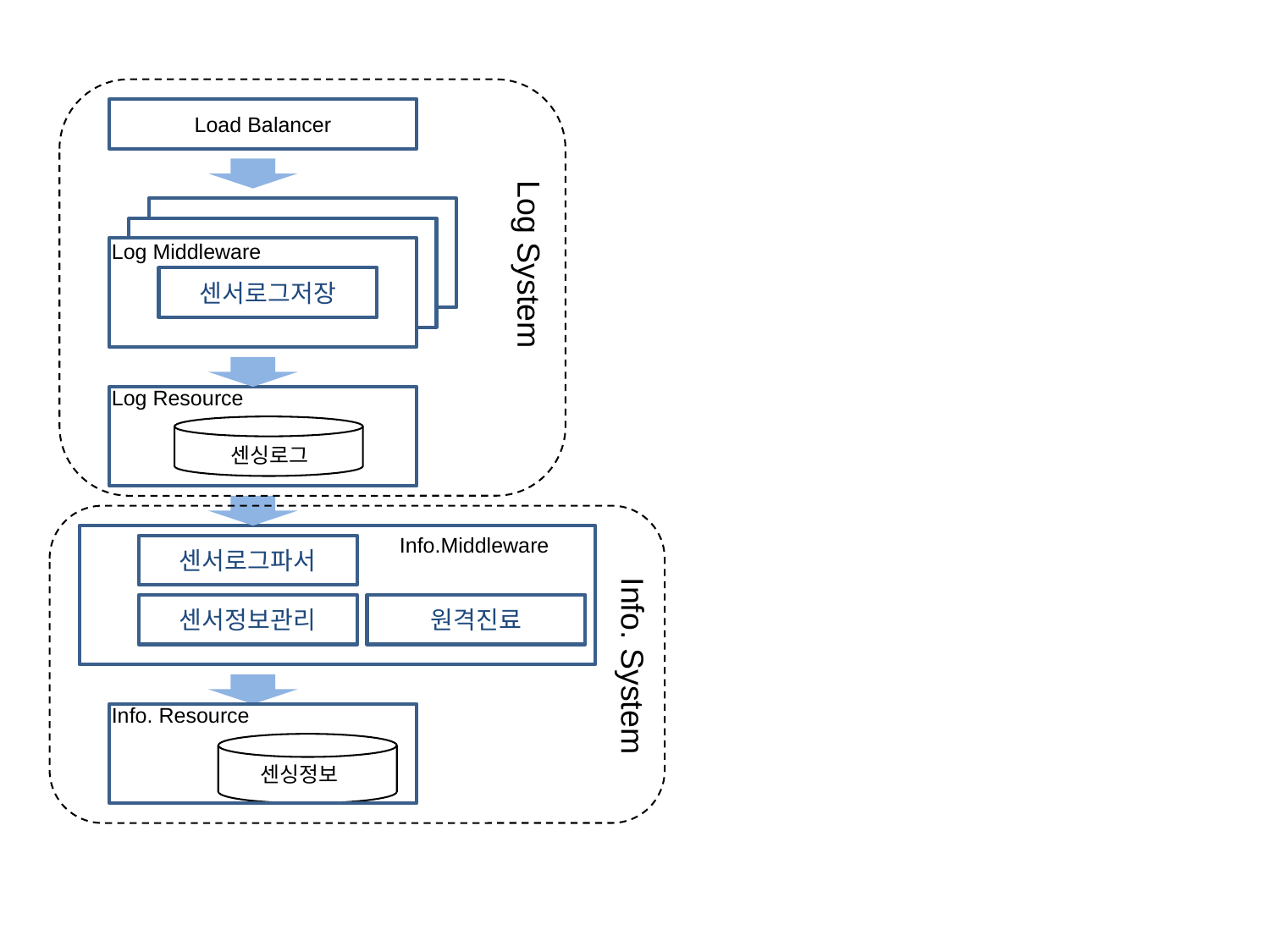

Load Balancer

Log System

Log Middleware

센서로그저장

Log Resource

센싱로그

Info.Middleware
센서로그파서
Info. System
센서정보관리
원격진료

Info. Resource

센싱정보